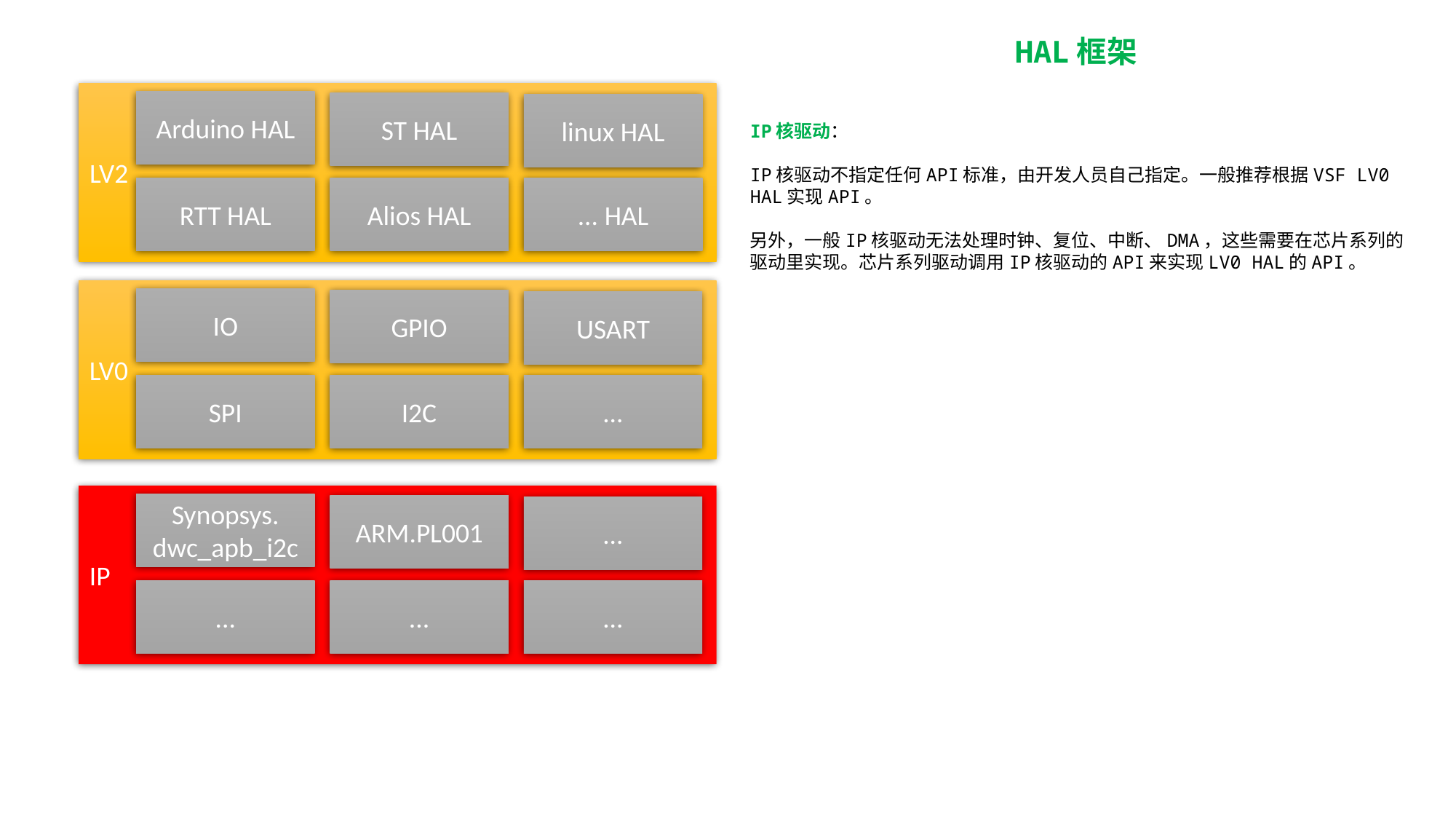

HAL框架
LV2
Arduino HAL
ST HAL
linux HAL
IP核驱动：

IP核驱动不指定任何API标准，由开发人员自己指定。一般推荐根据VSF LV0 HAL实现API。

另外，一般IP核驱动无法处理时钟、复位、中断、DMA，这些需要在芯片系列的驱动里实现。芯片系列驱动调用IP核驱动的API来实现LV0 HAL的API。
RTT HAL
Alios HAL
... HAL
LV0
IO
GPIO
USART
SPI
I2C
...
IP
Synopsys.
dwc_apb_i2c
ARM.PL001
...
...
...
...